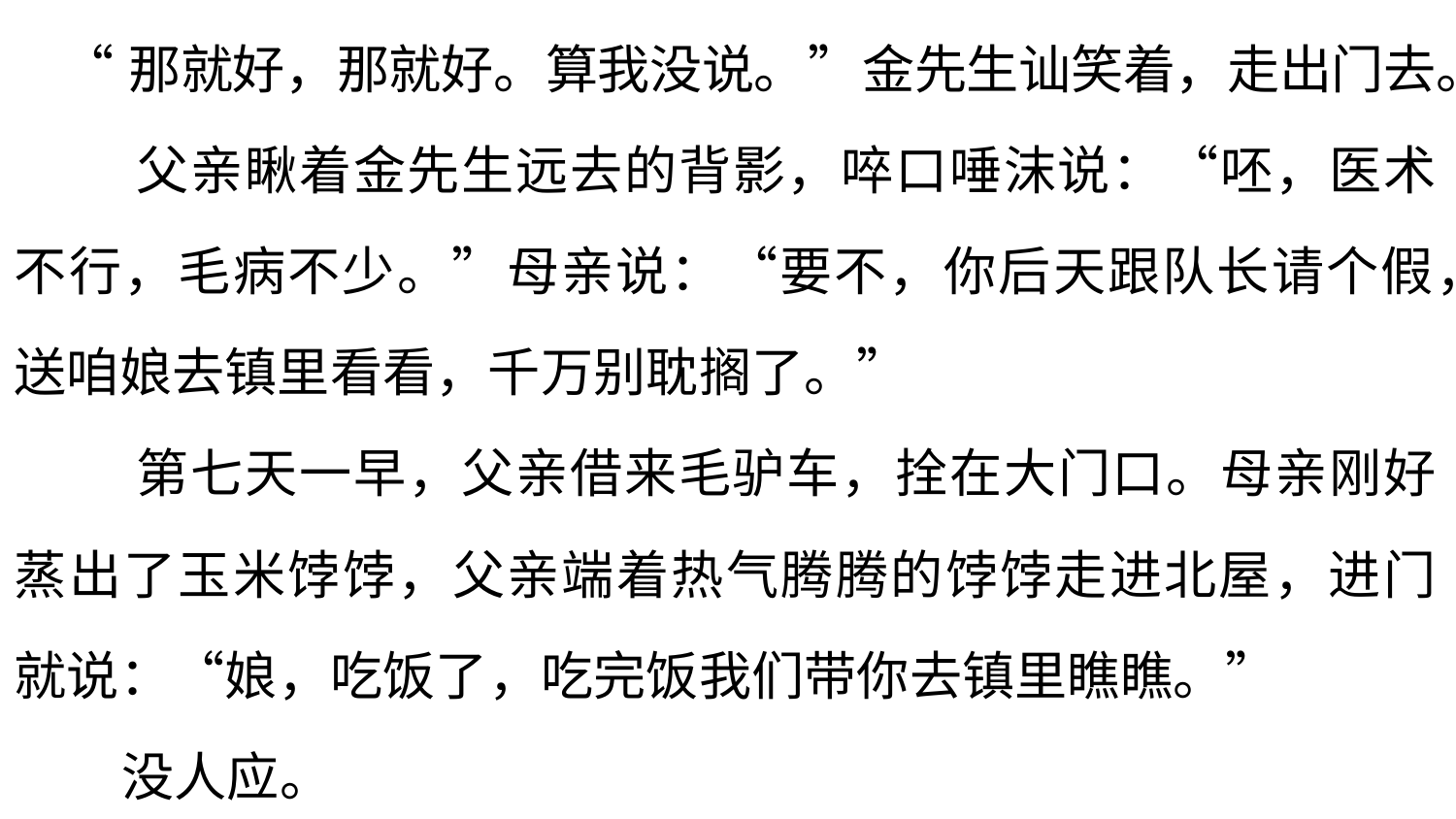

“那就好，那就好。算我没说。”金先生讪笑着，走出门去。
        父亲瞅着金先生远去的背影，啐口唾沫说：“呸，医术不行，毛病不少。”母亲说：“要不，你后天跟队长请个假，送咱娘去镇里看看，千万别耽搁了。”
        第七天一早，父亲借来毛驴车，拴在大门口。母亲刚好蒸出了玉米饽饽，父亲端着热气腾腾的饽饽走进北屋，进门就说：“娘，吃饭了，吃完饭我们带你去镇里瞧瞧。”
        没人应。